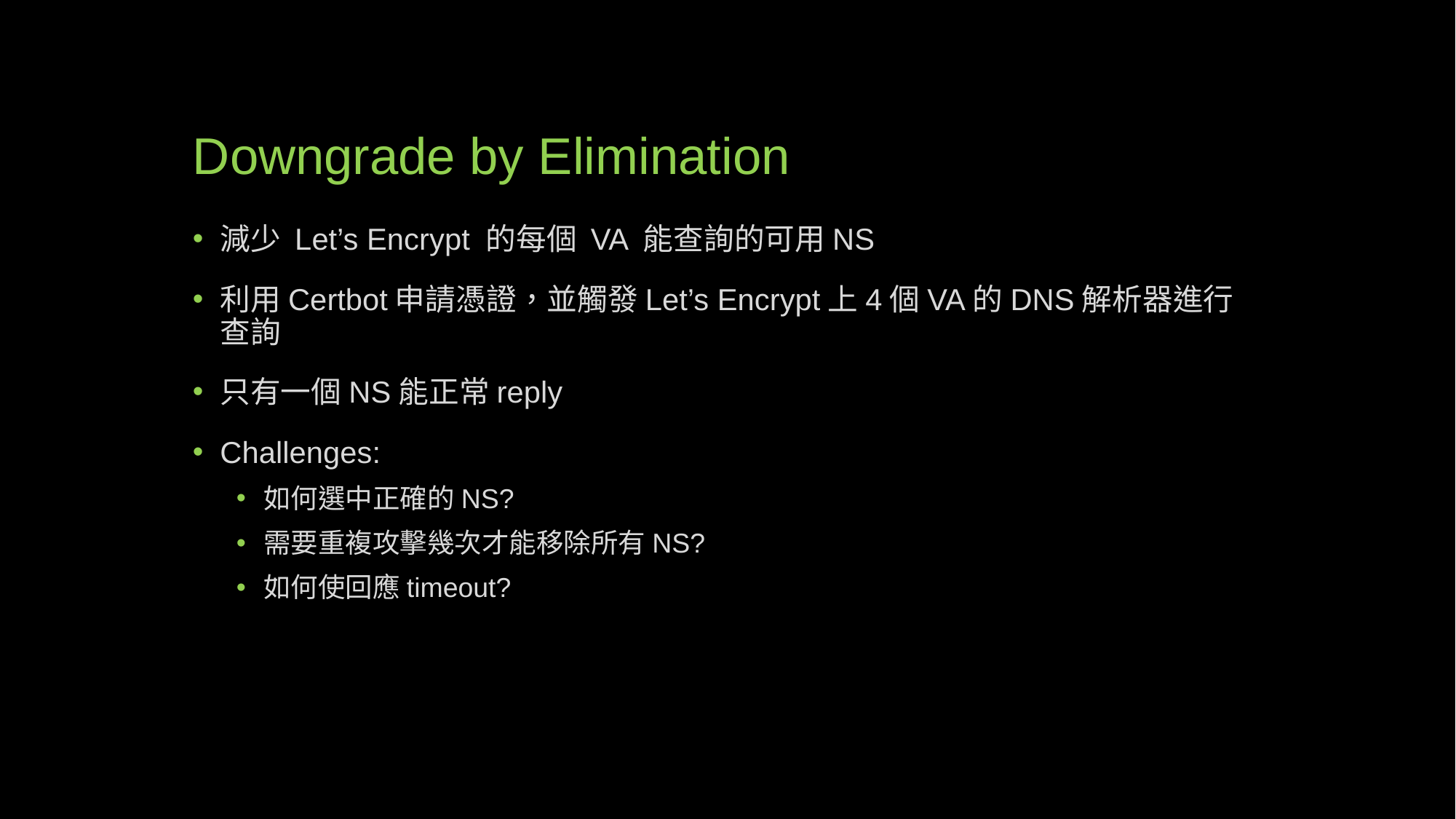

# Downgrade by Elimination
減少 Let’s Encrypt 的每個 VA 能查詢的可用NS
利用Certbot申請憑證，並觸發Let’s Encrypt上4個VA的DNS解析器進行查詢
只有一個NS能正常reply
Challenges:
如何選中正確的NS?
需要重複攻擊幾次才能移除所有NS?
如何使回應timeout?